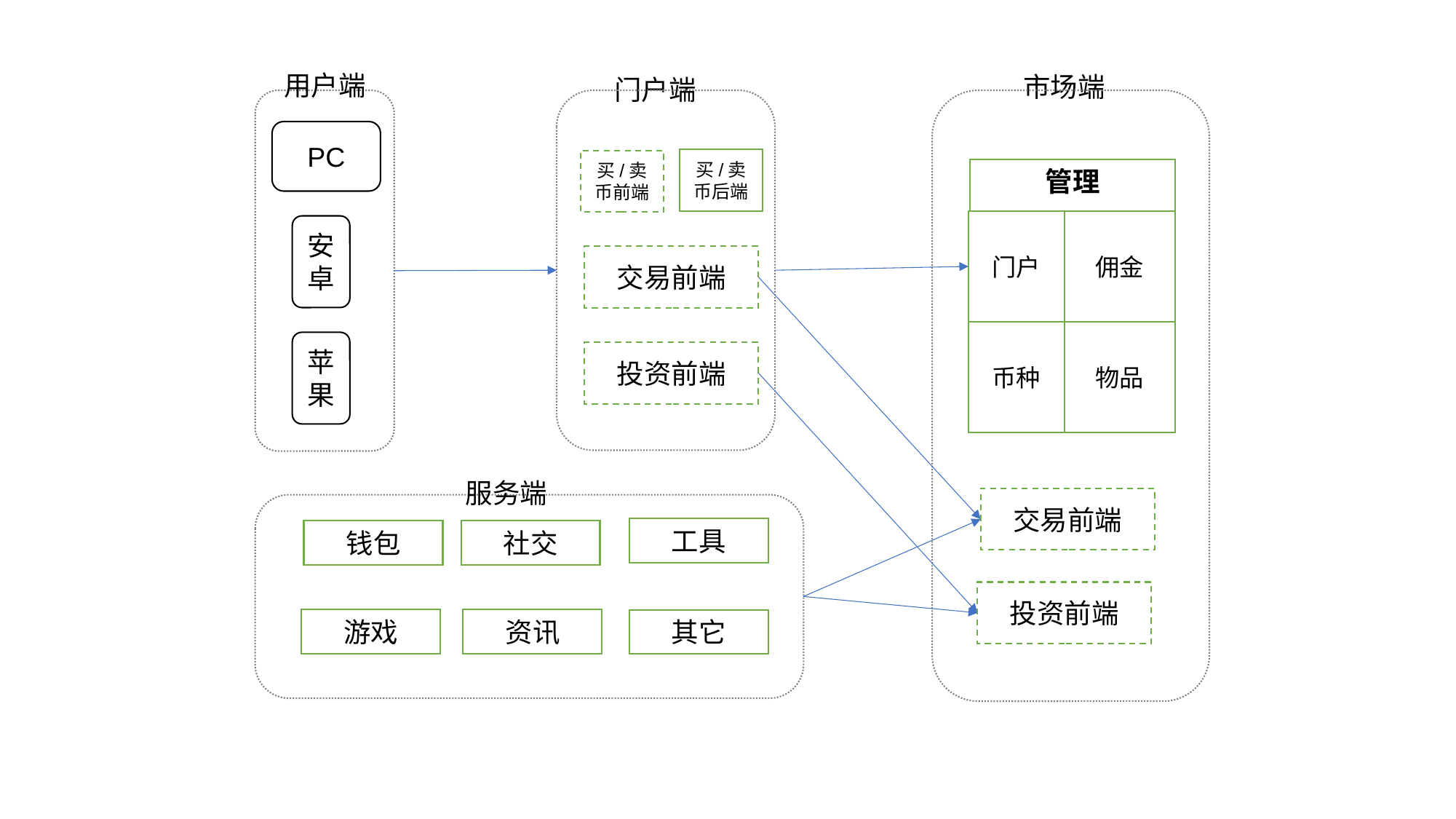

用户端
市场端
门户端

PC
买/卖币后端
买/卖币前端
管理
门户
佣金
安卓
交易前端
物品
币种
苹果
投资前端
服务端
交易前端

工具
钱包
社交
投资前端
游戏
资讯
其它